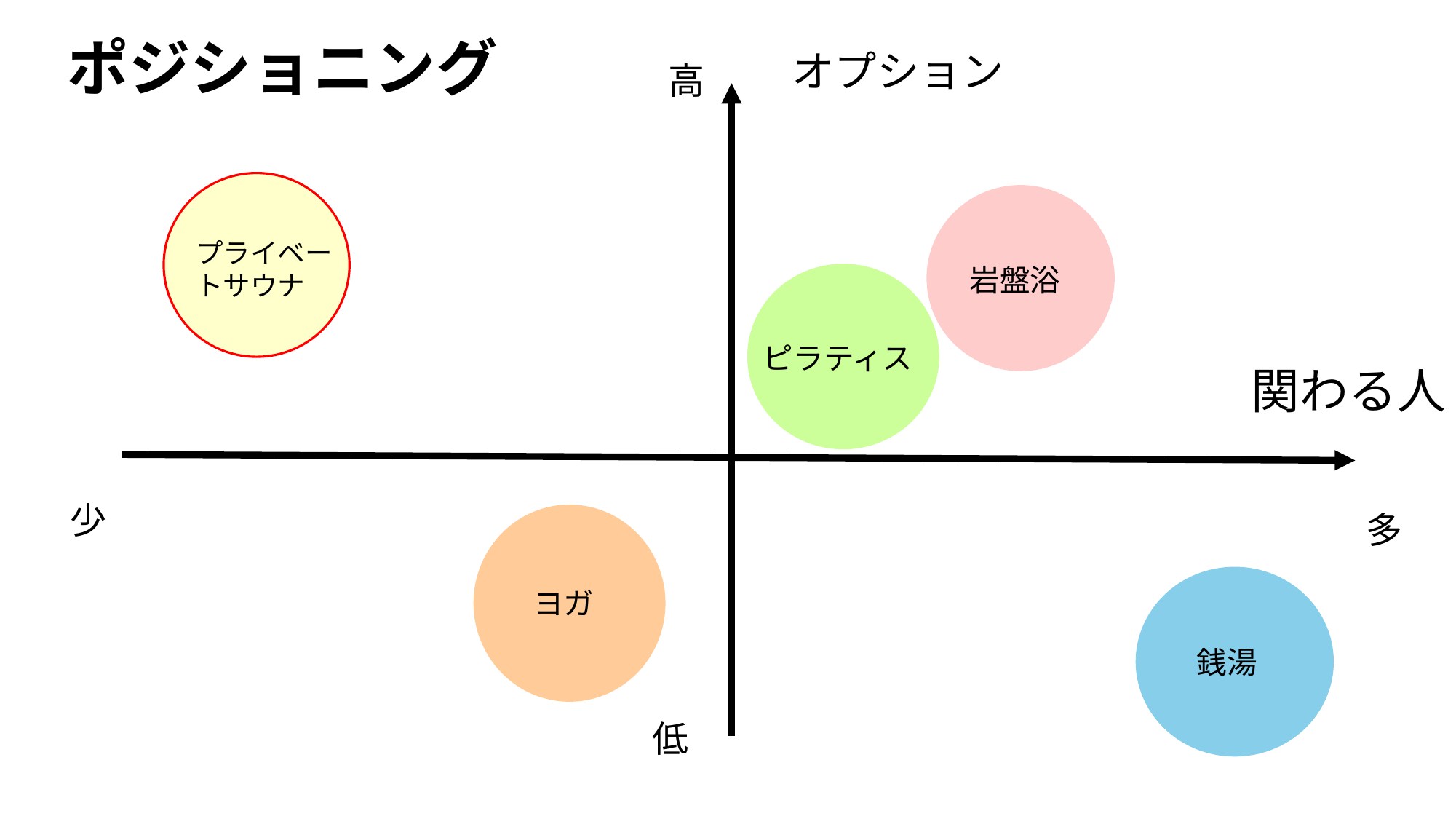

# ポジショニング
オプション
高

プライベートサウナ
岩盤浴

ピラティス
関わる人
少
多

ヨガ
銭湯
低